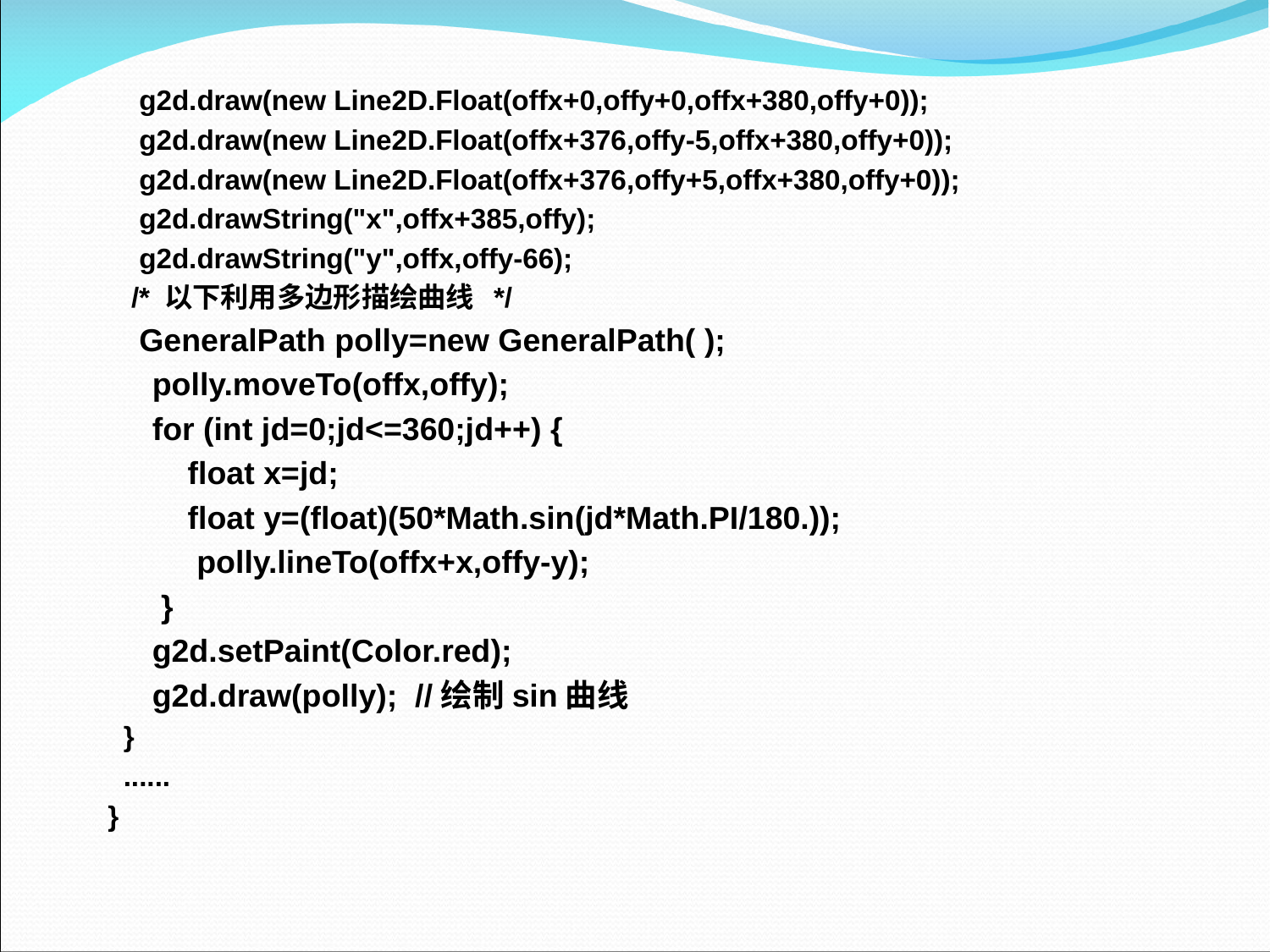

g2d.draw(new Line2D.Float(offx+0,offy+0,offx+380,offy+0));
    g2d.draw(new Line2D.Float(offx+376,offy-5,offx+380,offy+0));
    g2d.draw(new Line2D.Float(offx+376,offy+5,offx+380,offy+0));
    g2d.drawString("x",offx+385,offy);
    g2d.drawString("y",offx,offy-66);
   /* 以下利用多边形描绘曲线  */
    GeneralPath polly=new GeneralPath( );
     polly.moveTo(offx,offy);
     for (int jd=0;jd<=360;jd++) {
         float x=jd;
         float y=(float)(50*Math.sin(jd*Math.PI/180.));
          polly.lineTo(offx+x,offy-y);
      }
     g2d.setPaint(Color.red);
     g2d.draw(polly);  //绘制sin曲线
  }
  ......
}